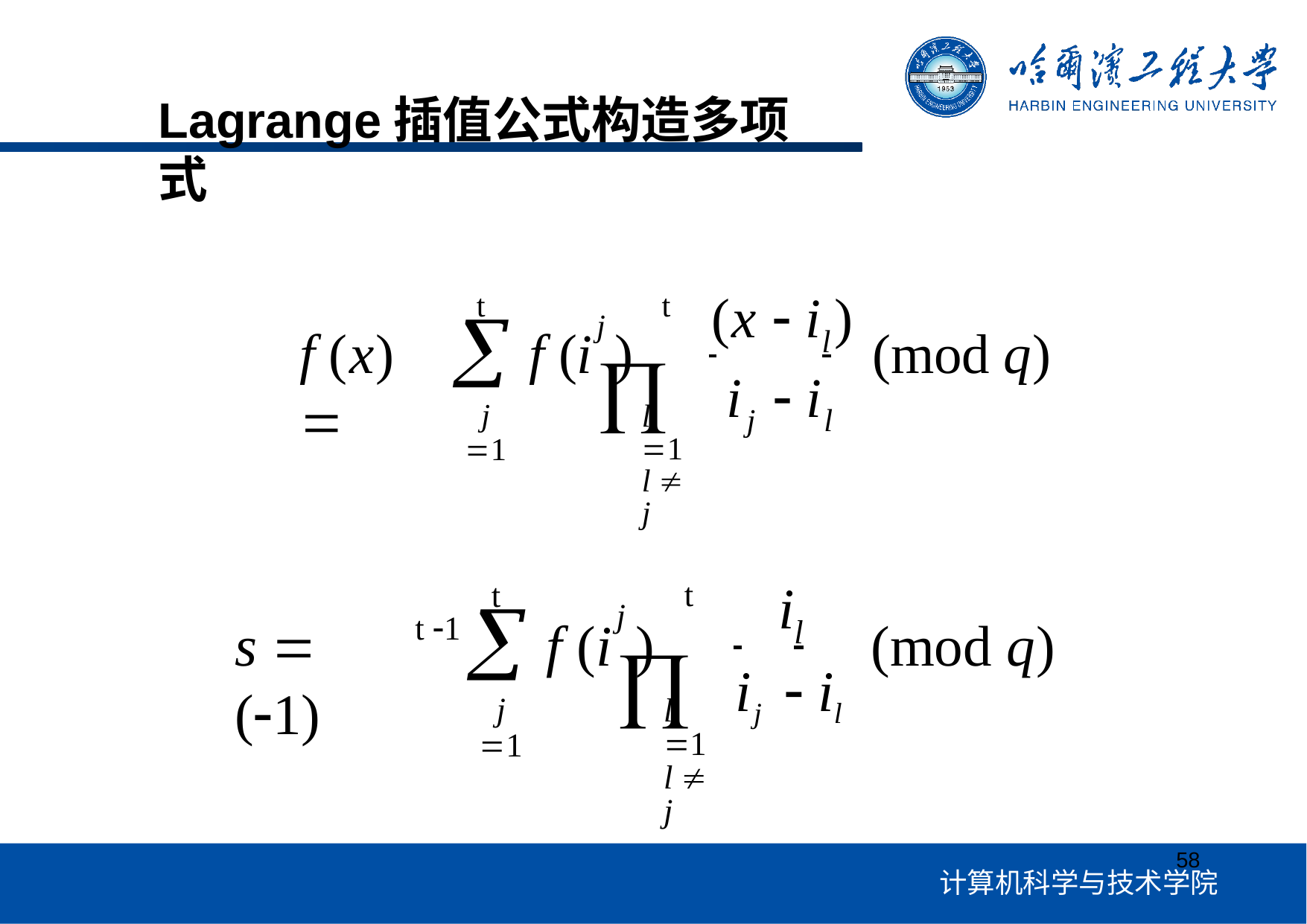

Lagrange插值公式构造多项式
(x − i )
t
t
∑
j =1
j	∏
(mod q)
f (x) =
f (i	)
 	l
i	− i
l =1  l ≠ j
j
l
i
t
t
∑
j =1
j	∏
t −1
(mod q)
s = (−1)
f (i	)
 	l
ij	− il
l =1  l ≠ j
58